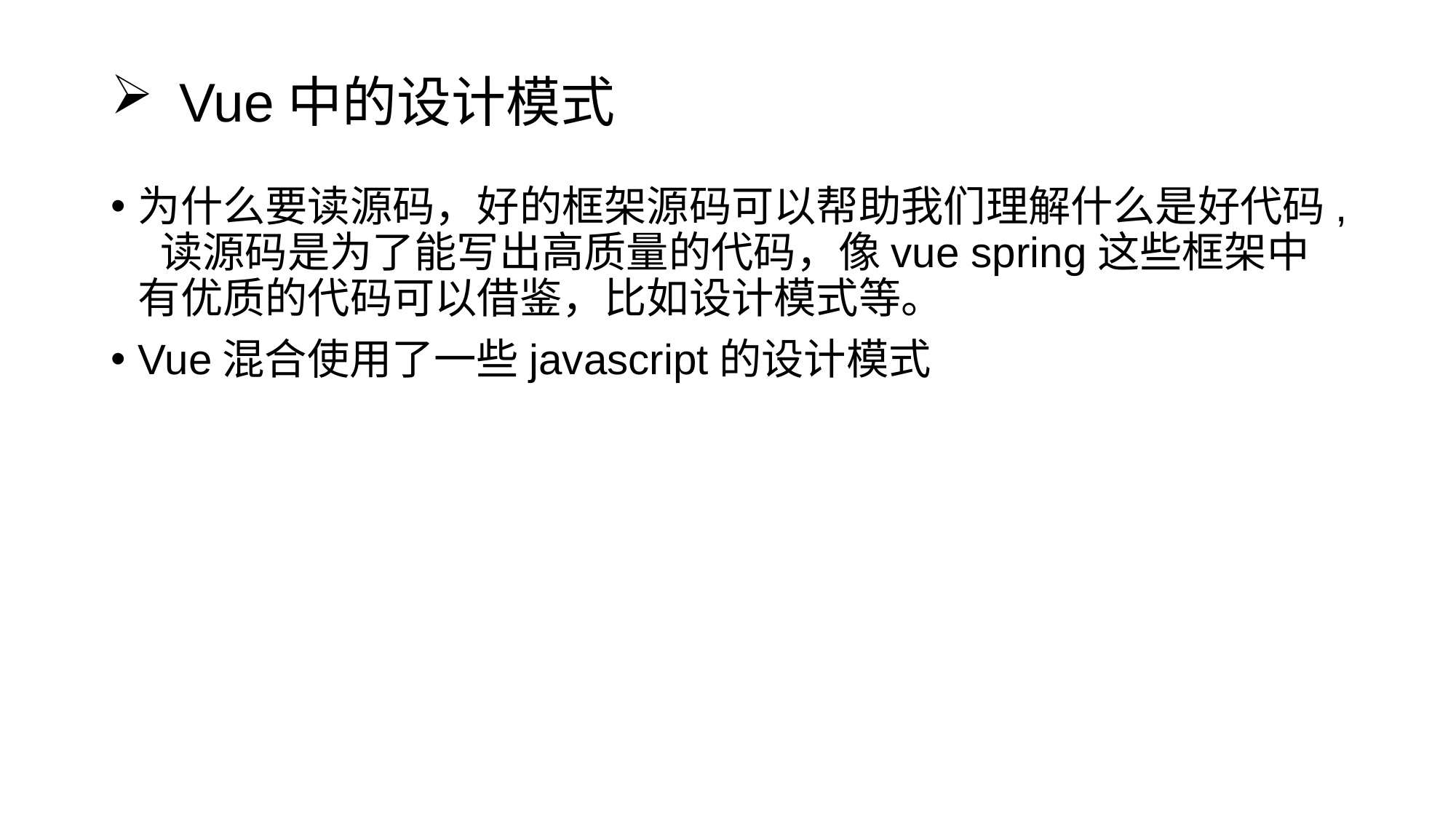

# Vue中的设计模式
为什么要读源码，好的框架源码可以帮助我们理解什么是好代码, 读源码是为了能写出高质量的代码，像vue spring这些框架中有优质的代码可以借鉴，比如设计模式等。
Vue混合使用了一些javascript的设计模式